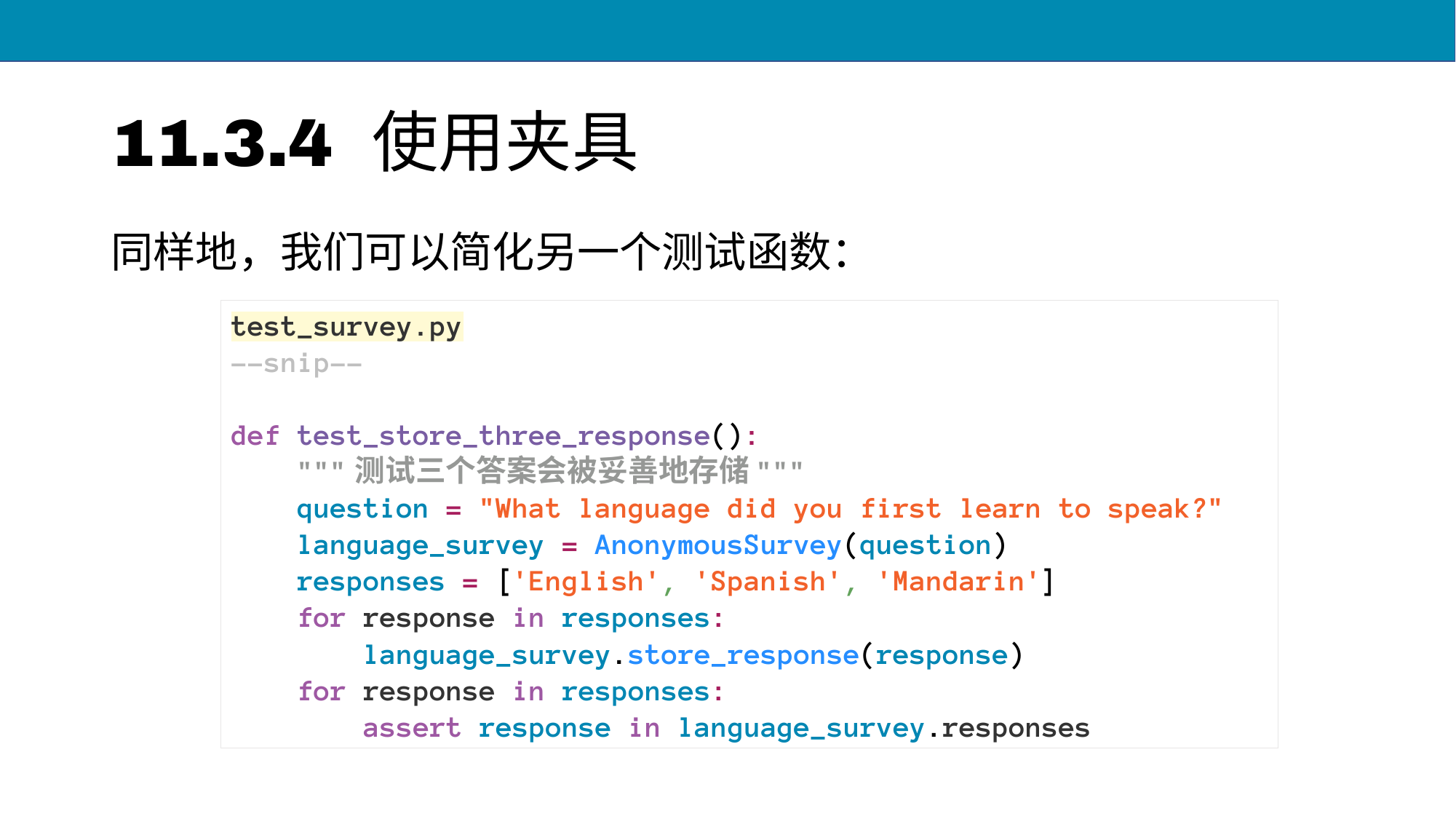

# 11.3.4 使用夹具
同样地，我们可以简化另一个测试函数：

test_survey.py
--snip--
def test_store_three_response():
    """测试三个答案会被妥善地存储"""
    question = "What language did you first learn to speak?"
    language_survey = AnonymousSurvey(question)
    responses = ['English', 'Spanish', 'Mandarin']
    for response in responses:
        language_survey.store_response(response)
    for response in responses:
        assert response in language_survey.responses